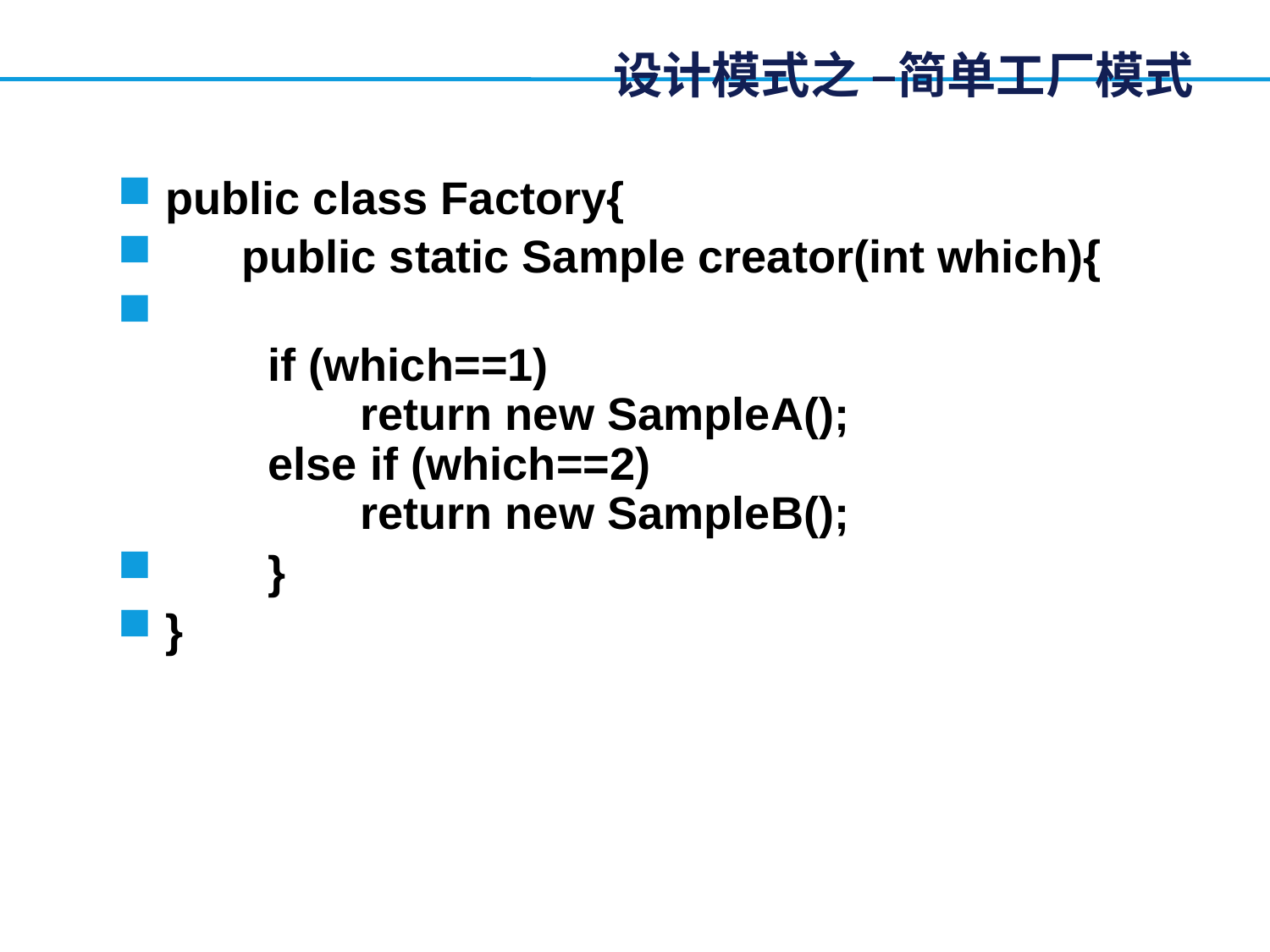

# 设计模式之 –简单工厂模式
public class Factory{
      public static Sample creator(int which){
　　
　　if (which==1)
　　　　return new SampleA();
　　else if (which==2)
　　　　return new SampleB();
　　}
}